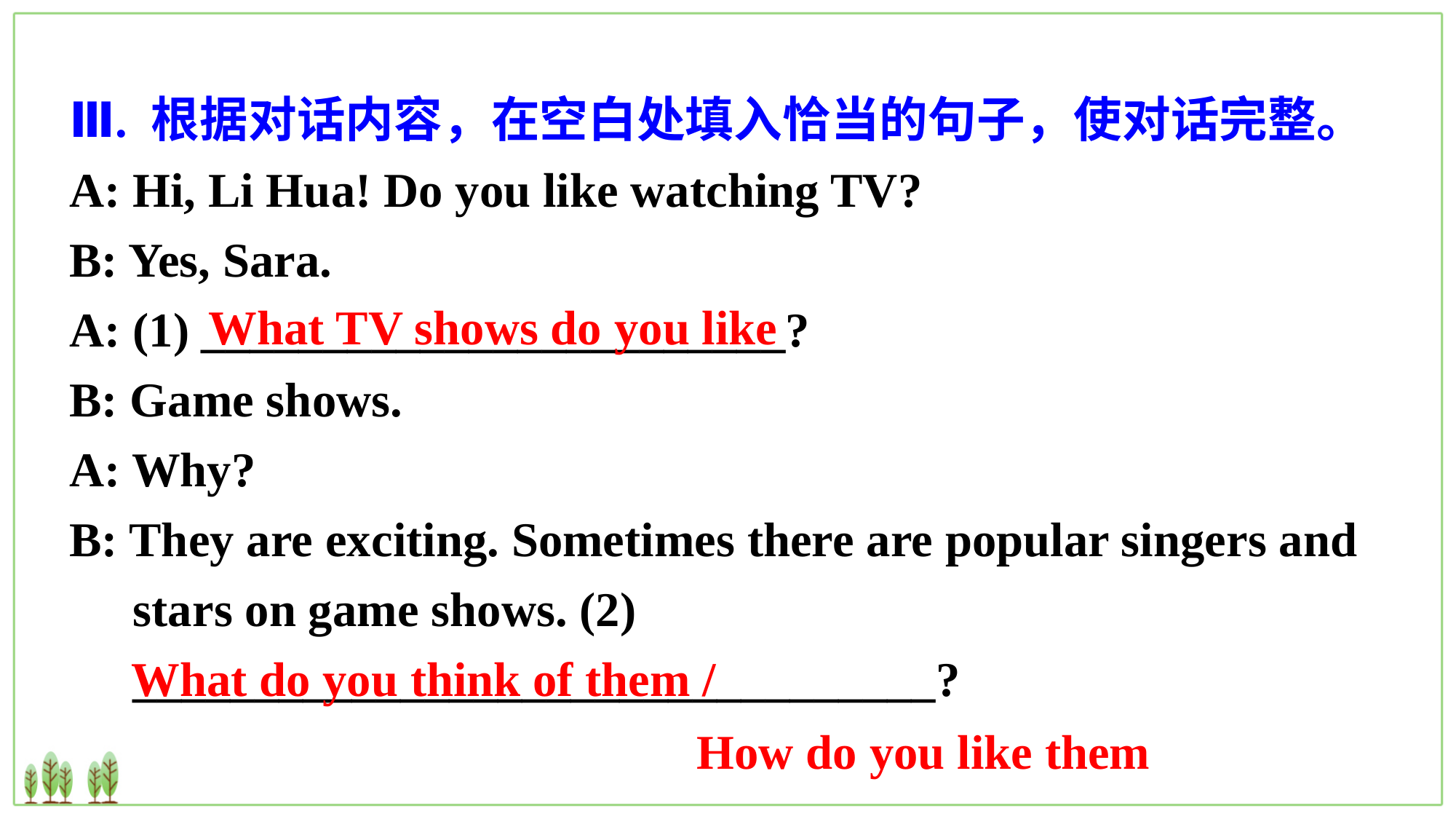

Ⅲ. 根据对话内容，在空白处填入恰当的句子，使对话完整。
A: Hi, Li Hua! Do you like watching TV?
B: Yes, Sara.
A: (1) ________________________?
B: Game shows.
A: Why?
B: They are exciting. Sometimes there are popular singers and stars on game shows. (2) _________________________________?
What TV shows do you like
What do you think of them /
How do you like them